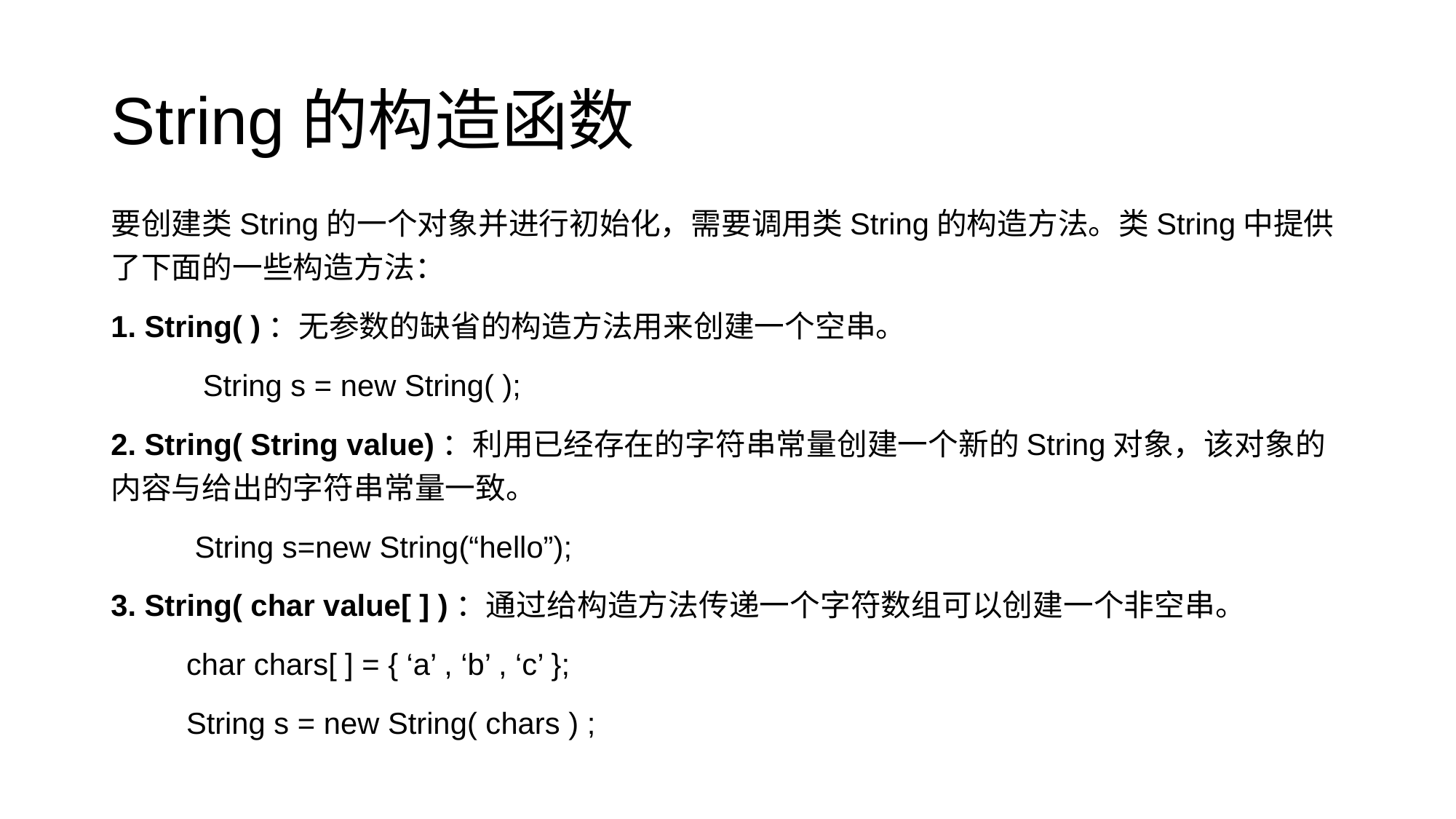

# String的构造函数
要创建类String的一个对象并进行初始化，需要调用类String的构造方法。类String中提供了下面的一些构造方法：
1. String( )：无参数的缺省的构造方法用来创建一个空串。
           String s = new String( );
2. String( String value)：利用已经存在的字符串常量创建一个新的String对象，该对象的内容与给出的字符串常量一致。
          String s=new String(“hello”);
3. String( char value[ ] )：通过给构造方法传递一个字符数组可以创建一个非空串。
         char chars[ ] = { ‘a’ , ‘b’ , ‘c’ };
         String s = new String( chars ) ;